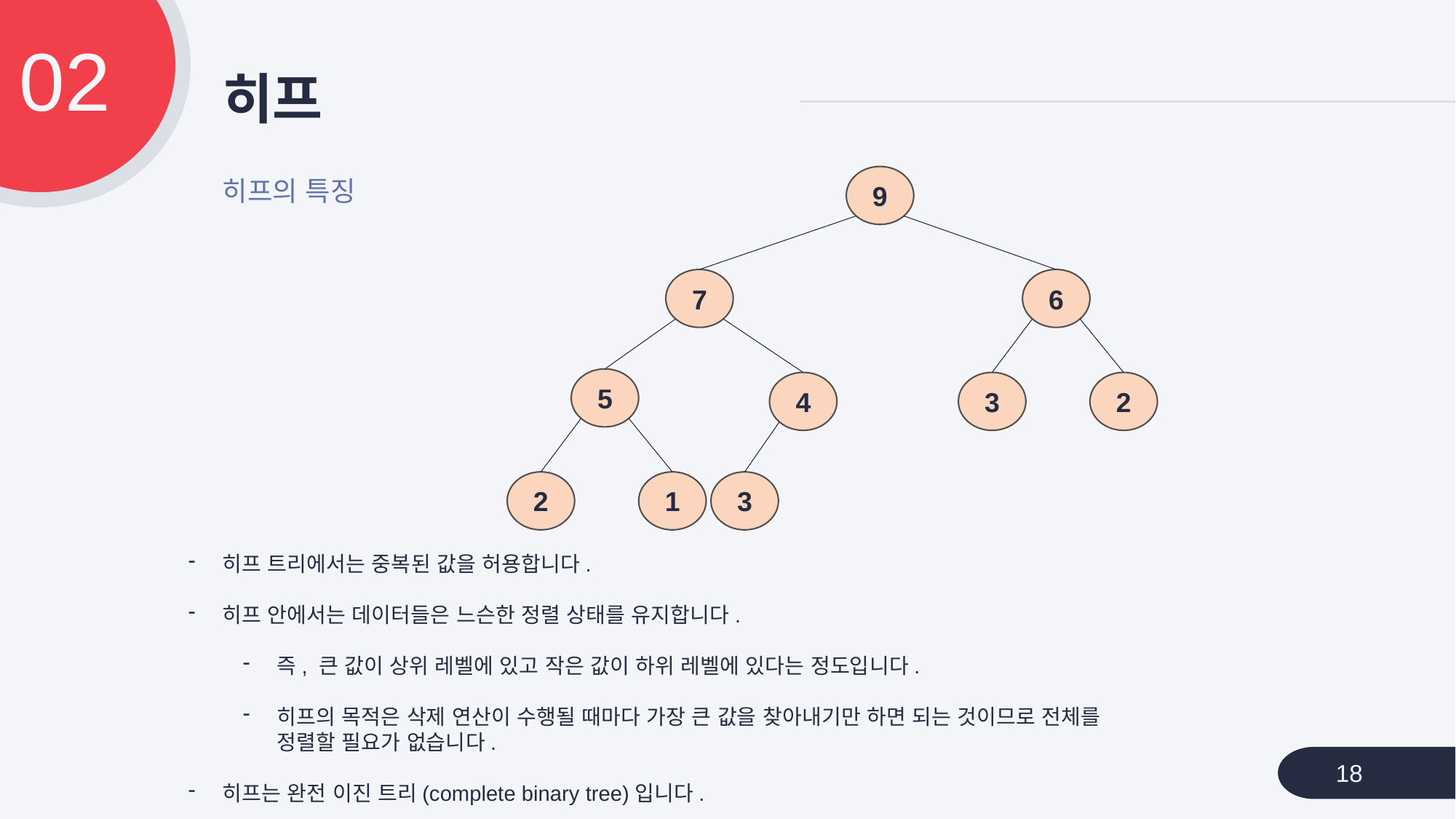

02
# 히프
9
7
6
5
4
2
3
1
2
3
히프의 특징
히프 트리에서는 중복된 값을 허용합니다.

히프 안에서는 데이터들은 느슨한 정렬 상태를 유지합니다.

즉, 큰 값이 상위 레벨에 있고 작은 값이 하위 레벨에 있다는 정도입니다.

히프의 목적은 삭제 연산이 수행될 때마다 가장 큰 값을 찾아내기만 하면 되는 것이므로 전체를 정렬할 필요가 없습니다.

히프는 완전 이진 트리(complete binary tree)입니다.
18